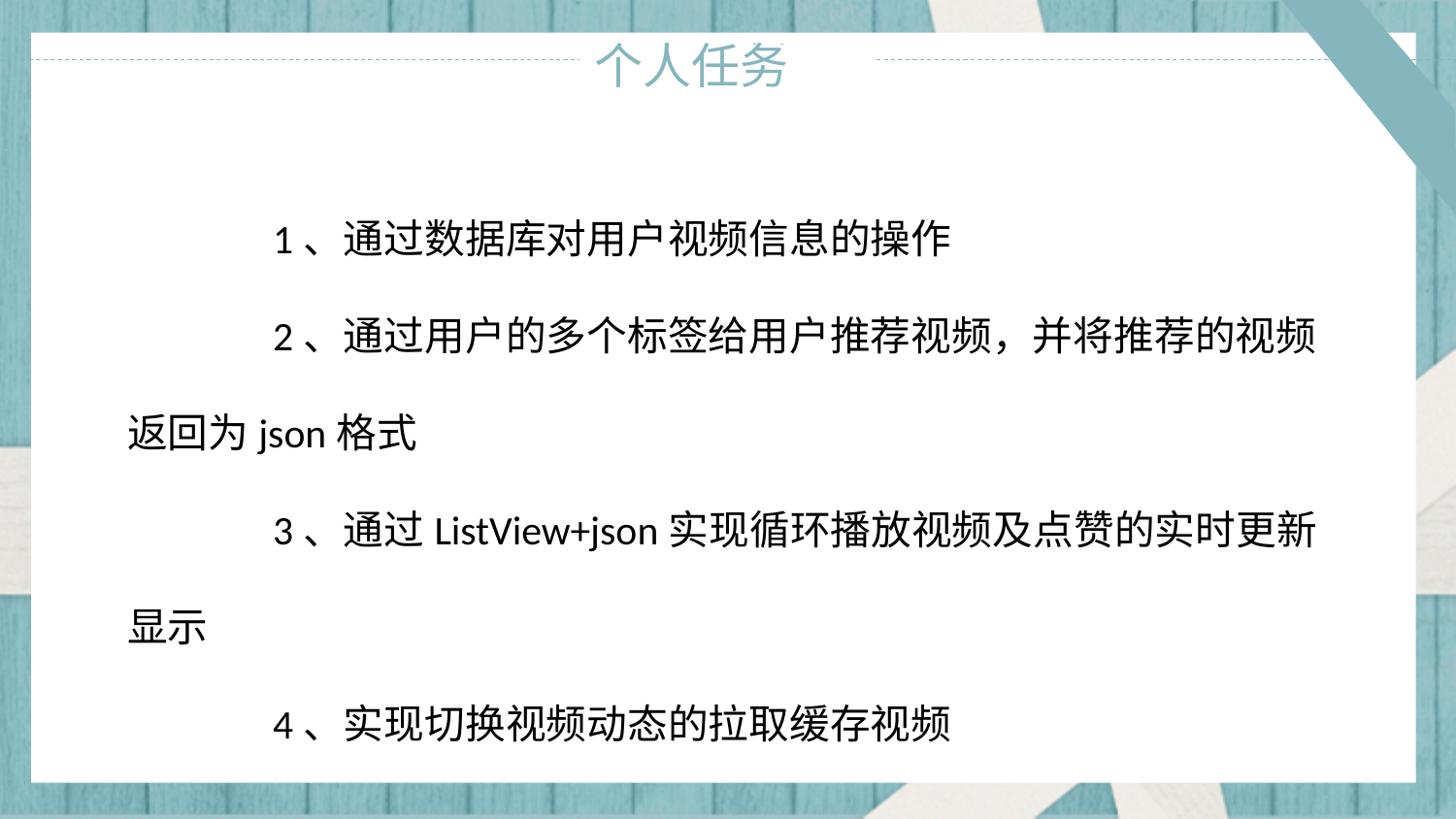

个人任务

	1、通过数据库对用户视频信息的操作
	2、通过用户的多个标签给用户推荐视频，并将推荐的视频返回为json格式
	3、通过ListView+json实现循环播放视频及点赞的实时更新显示
	4、实现切换视频动态的拉取缓存视频